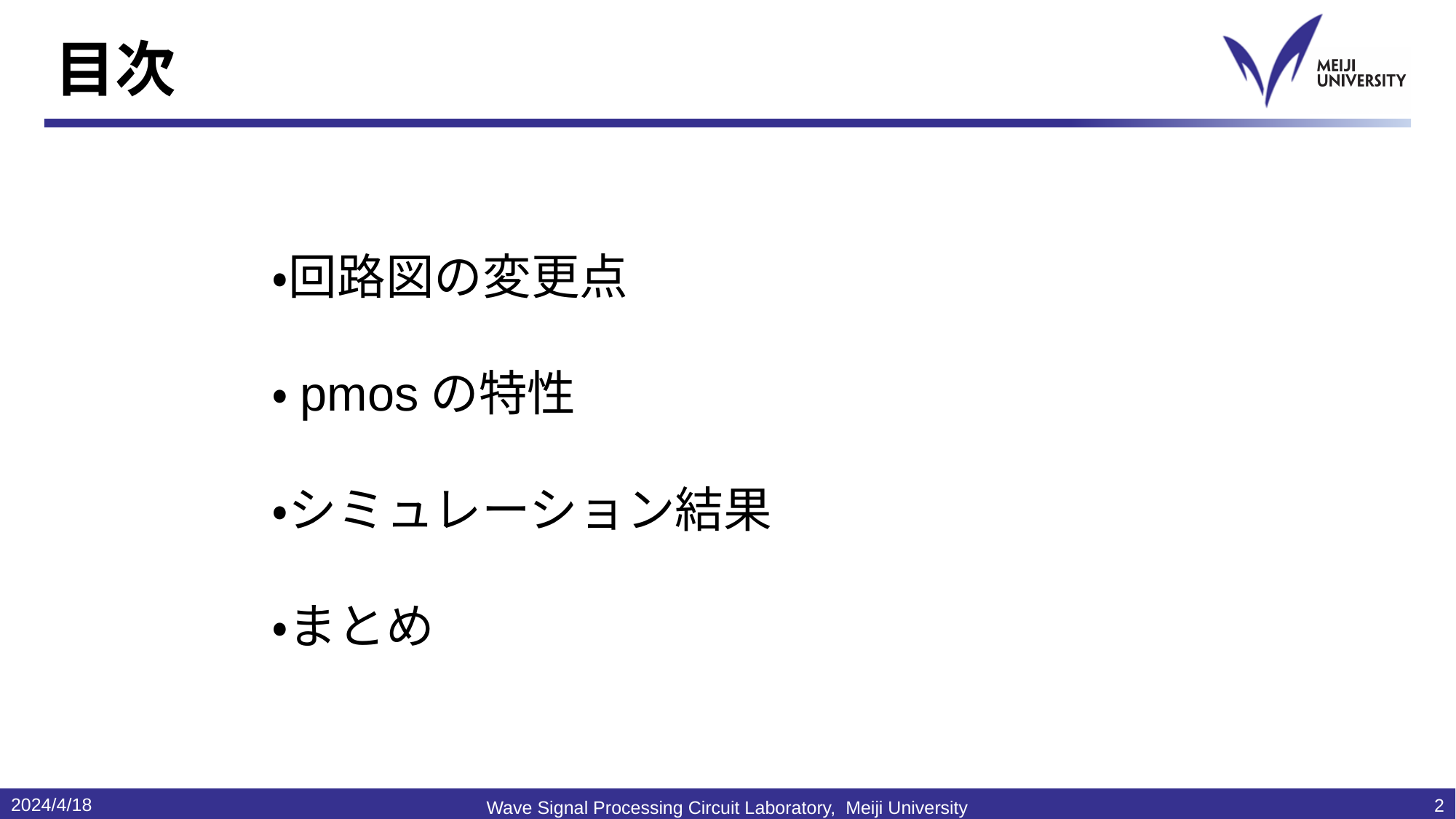

# 目次
・回路図の変更点

・pmosの特性

・シミュレーション結果

・まとめ
2024/4/18
2
Wave Signal Processing Circuit Laboratory,  Meiji University